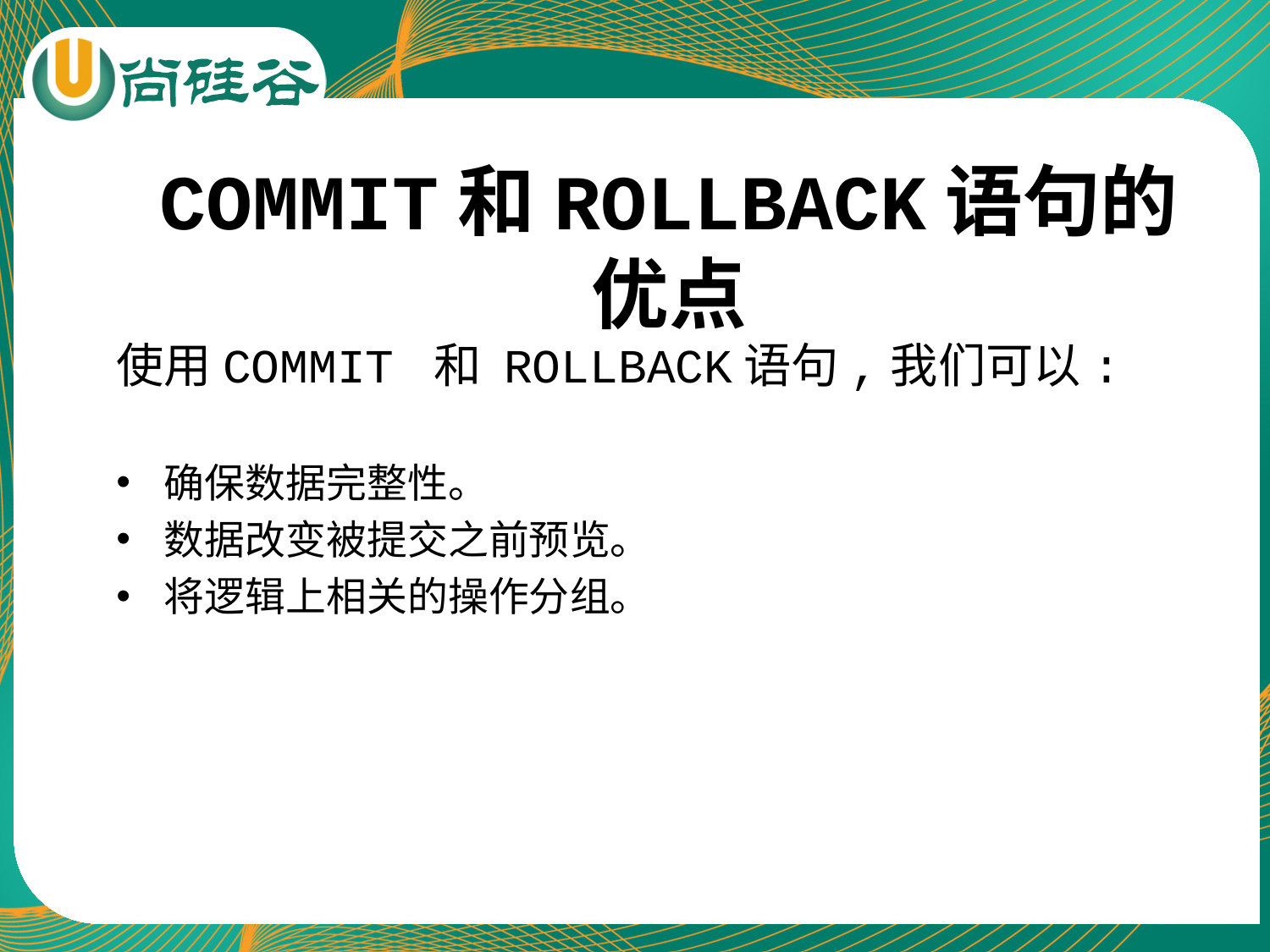

# COMMIT和ROLLBACK语句的优点

使用COMMIT 和 ROLLBACK语句,我们可以:
确保数据完整性。
数据改变被提交之前预览。
将逻辑上相关的操作分组。